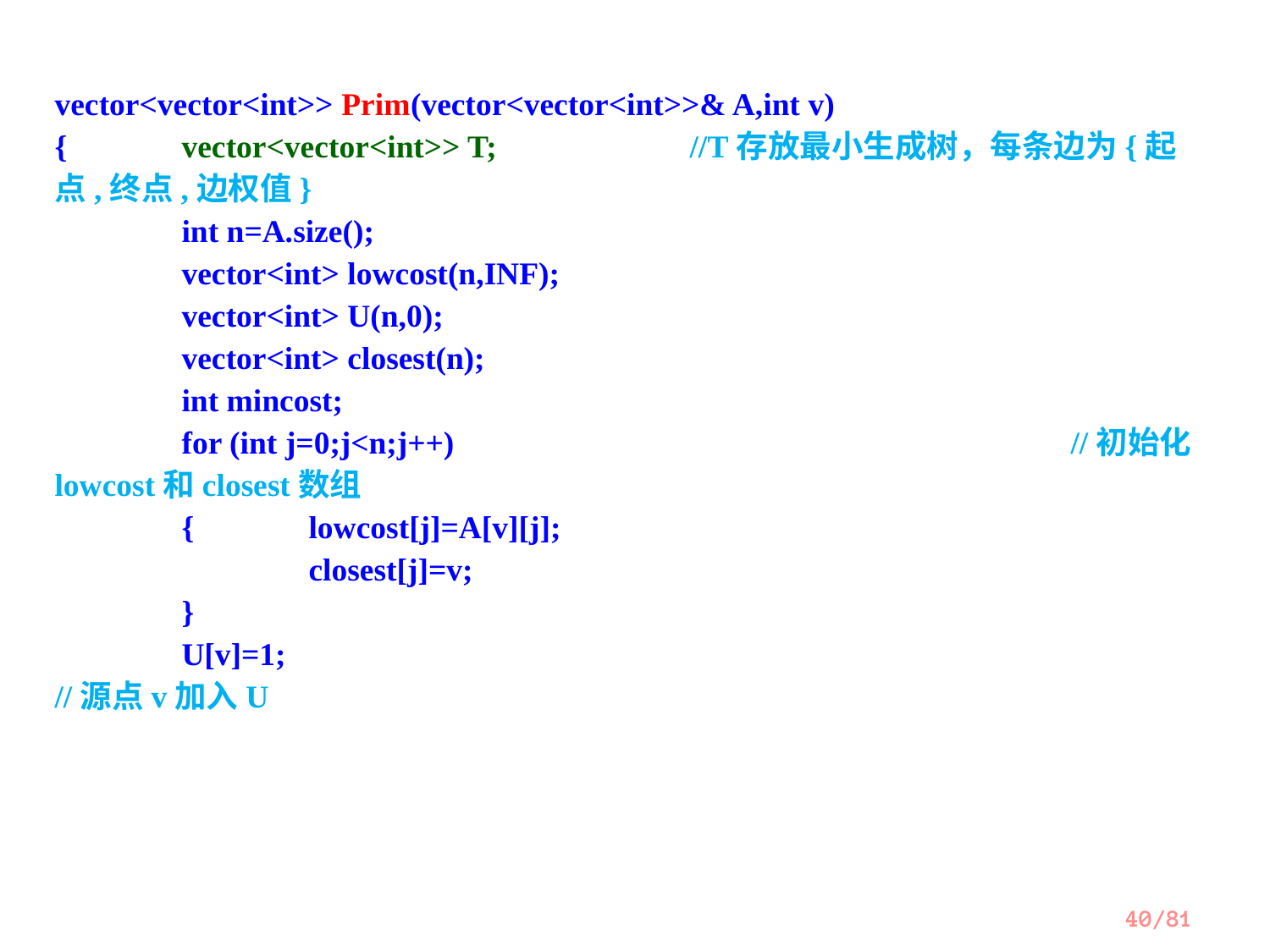

vector<vector<int>> Prim(vector<vector<int>>& A,int v)
{	vector<vector<int>> T;		//T存放最小生成树，每条边为{起点,终点,边权值}
	int n=A.size();
	vector<int> lowcost(n,INF);
	vector<int> U(n,0);
	vector<int> closest(n);
	int mincost;
	for (int j=0;j<n;j++)					//初始化lowcost和closest数组
	{	lowcost[j]=A[v][j];
		closest[j]=v;
	}
	U[v]=1;								//源点v加入U
40/81